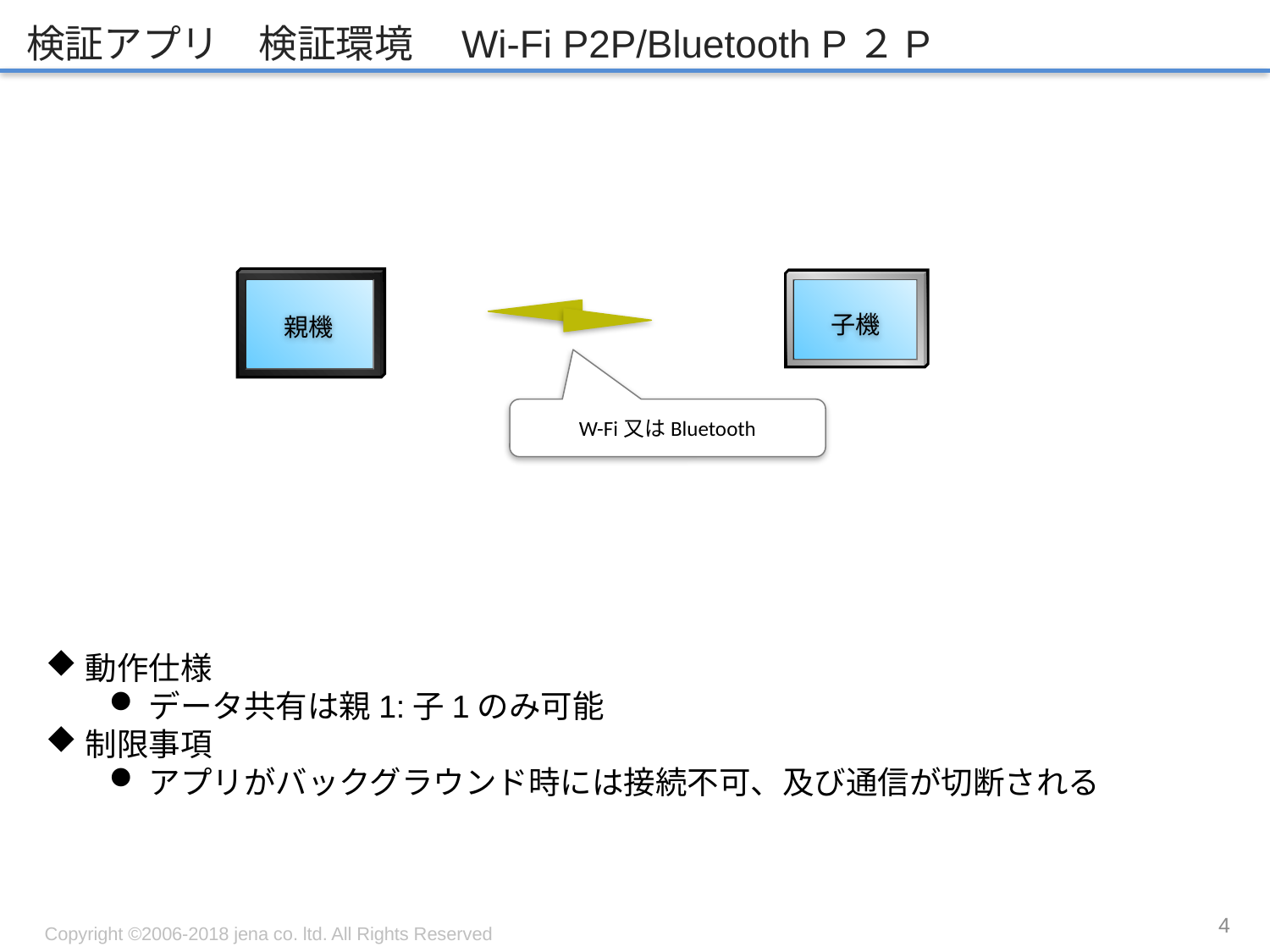

# 検証アプリ　検証環境　Wi-Fi P2P/Bluetooth P２P

親機

子機

W-Fi又はBluetooth
動作仕様
データ共有は親1:子1のみ可能
制限事項
アプリがバックグラウンド時には接続不可、及び通信が切断される

4